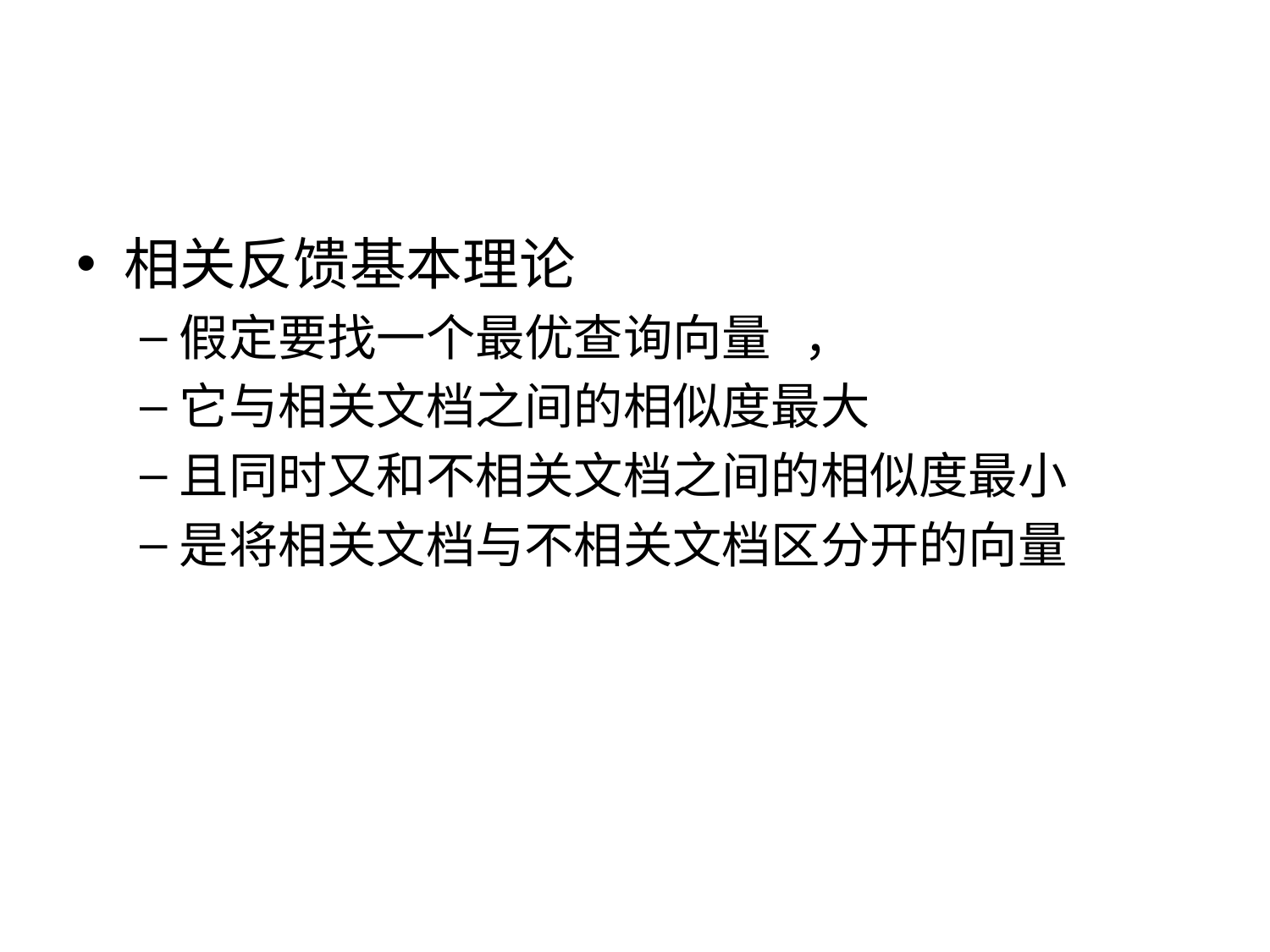

#
相关反馈基本理论
假定要找一个最优查询向量   ，
它与相关文档之间的相似度最大
且同时又和不相关文档之间的相似度最小
是将相关文档与不相关文档区分开的向量